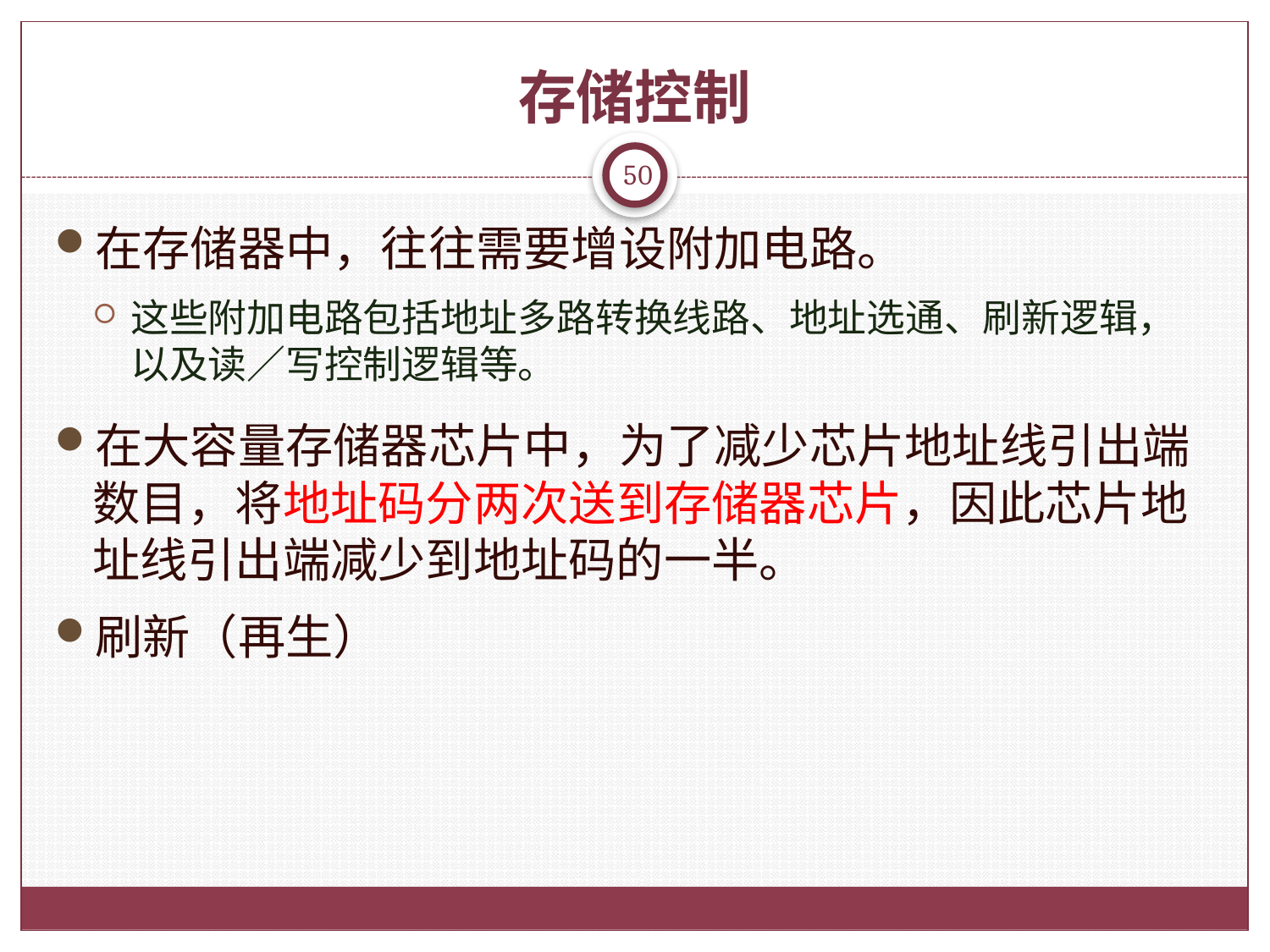

# 存储控制
50
在存储器中，往往需要增设附加电路。
这些附加电路包括地址多路转换线路、地址选通、刷新逻辑，以及读／写控制逻辑等。
在大容量存储器芯片中，为了减少芯片地址线引出端数目，将地址码分两次送到存储器芯片，因此芯片地址线引出端减少到地址码的一半。
刷新（再生）